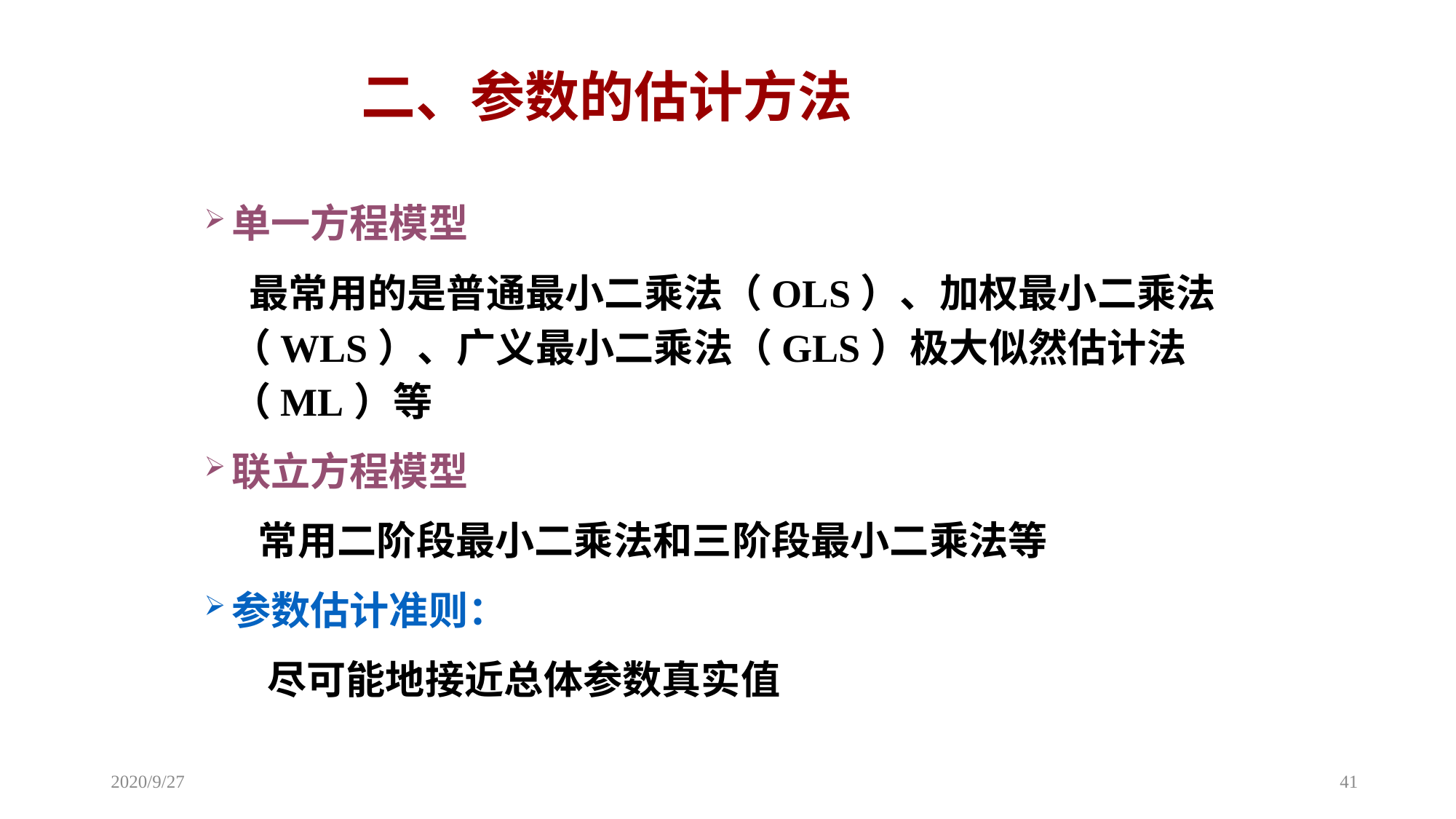

# 二、参数的估计方法
单一方程模型
    最常用的是普通最小二乘法（OLS）、加权最小二乘法（WLS）、广义最小二乘法（GLS）极大似然估计法（ML）等
联立方程模型
     常用二阶段最小二乘法和三阶段最小二乘法等
参数估计准则：
      尽可能地接近总体参数真实值
2020/9/27
41